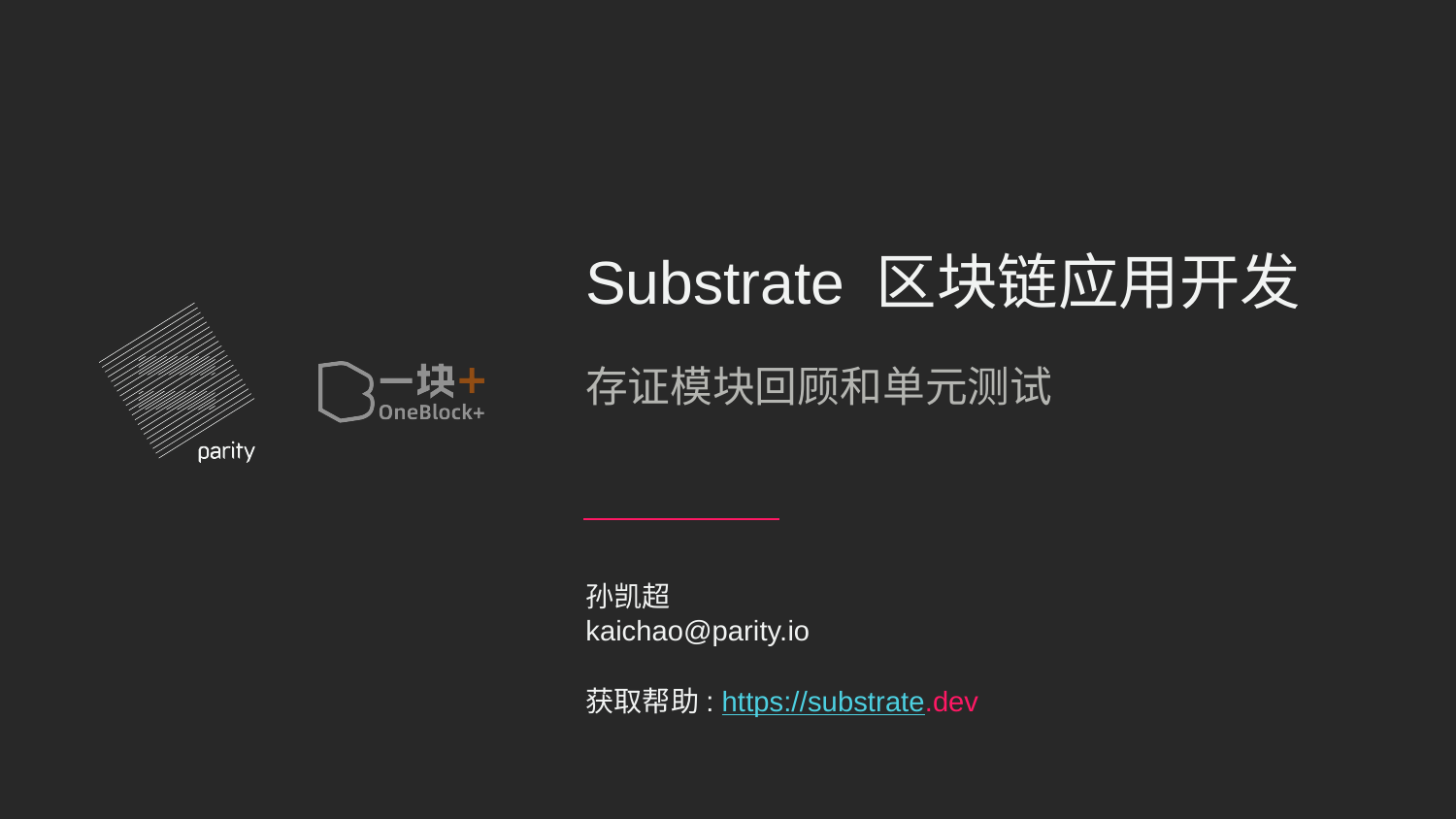

# Substrate 区块链应用开发
存证模块回顾和单元测试
孙凯超
kaichao@parity.io
获取帮助: https://substrate.dev